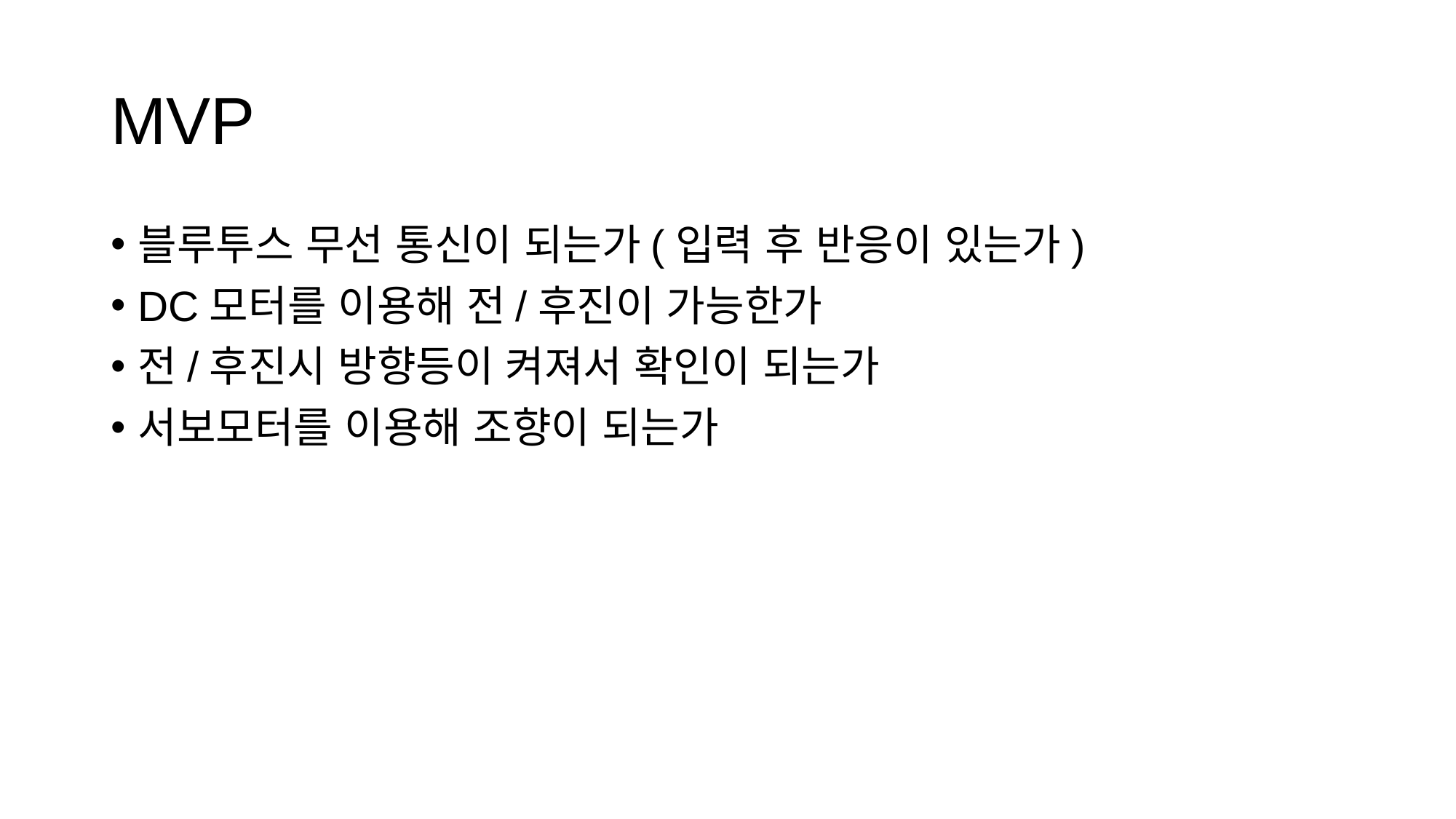

# MVP
블루투스 무선 통신이 되는가(입력 후 반응이 있는가)
DC모터를 이용해 전/후진이 가능한가
전/후진시 방향등이 켜져서 확인이 되는가
서보모터를 이용해 조향이 되는가